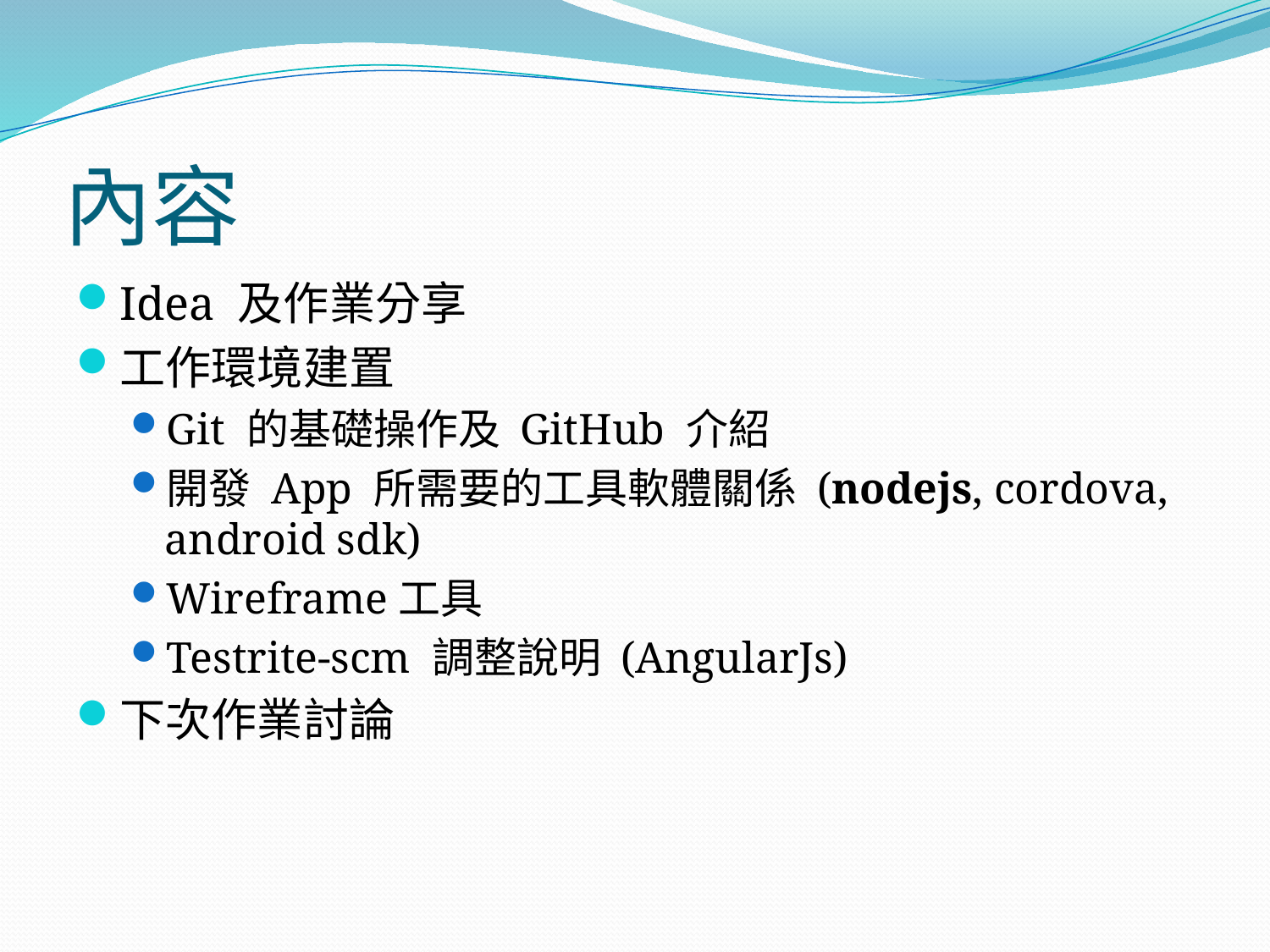

# 內容
Idea 及作業分享
工作環境建置
Git 的基礎操作及 GitHub 介紹
開發 App 所需要的工具軟體關係 (nodejs, cordova, android sdk)
Wireframe工具
Testrite-scm 調整說明 (AngularJs)
下次作業討論